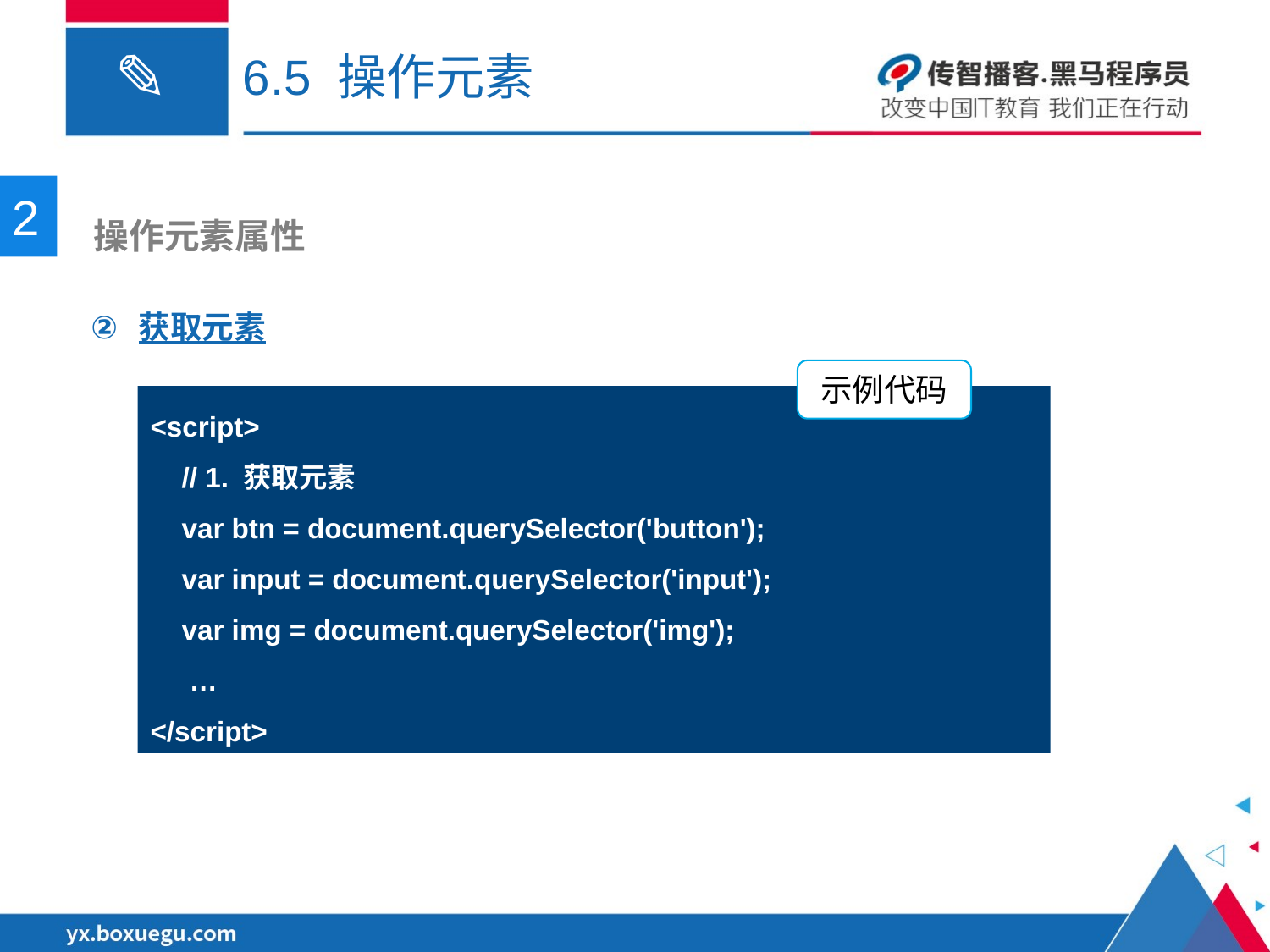

# 6.5 操作元素

2
  操作元素属性
获取元素
示例代码
<script>
    // 1. 获取元素
    var btn = document.querySelector('button');
    var input = document.querySelector('input');
    var img = document.querySelector('img');
     …
</script>